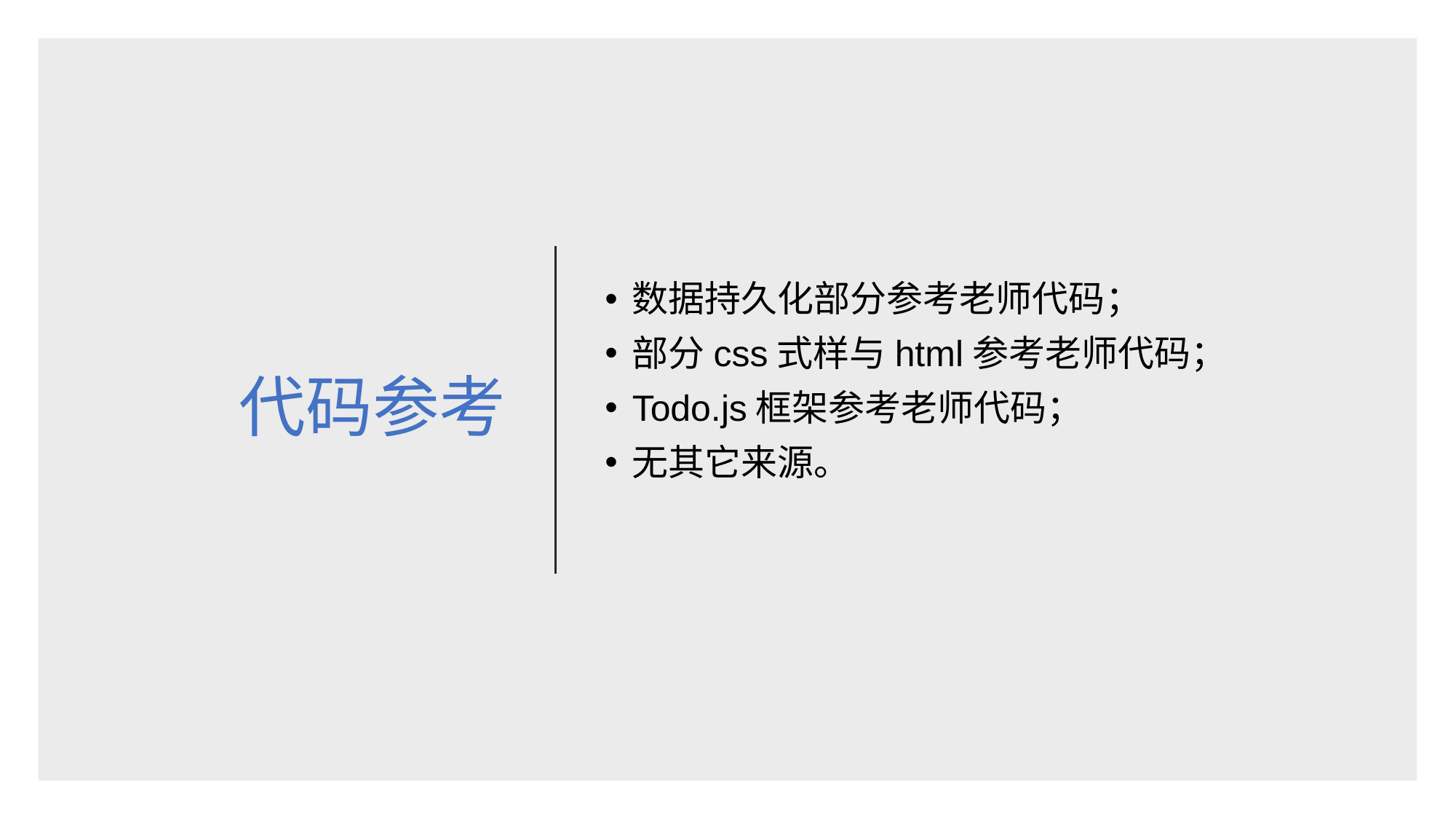

# 代码参考
数据持久化部分参考老师代码；
部分css式样与html参考老师代码；
Todo.js框架参考老师代码；
无其它来源。